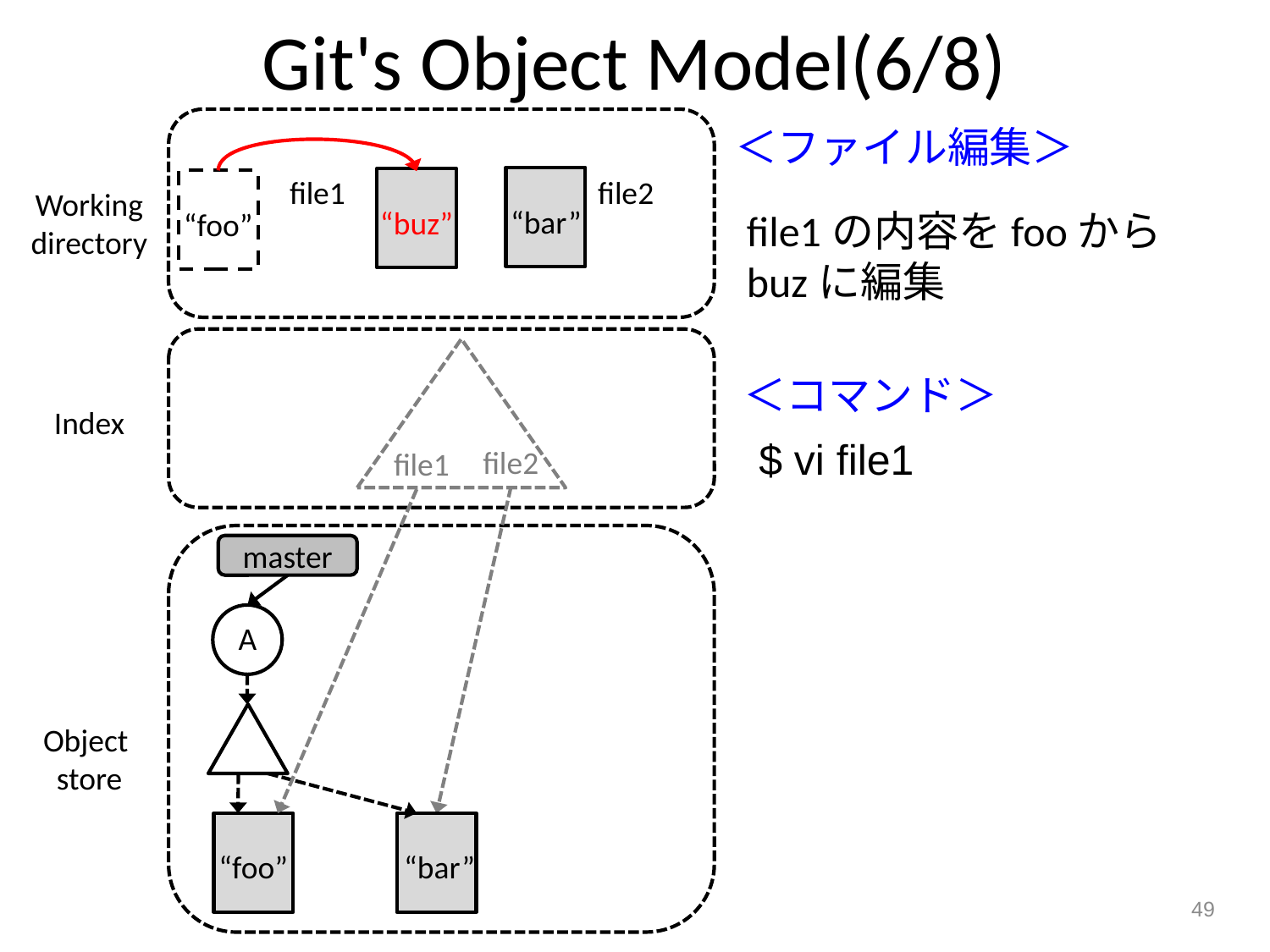

Git's Object Model(6/8)

＜ファイル編集＞
file1
file2

Working
directory
“bar”
“buz”
“foo”
file1の内容をfooから
buzに編集

＜コマンド＞
Index
$ vi file1
file2
file1

master

A

Object
store

“foo”
“bar”
49